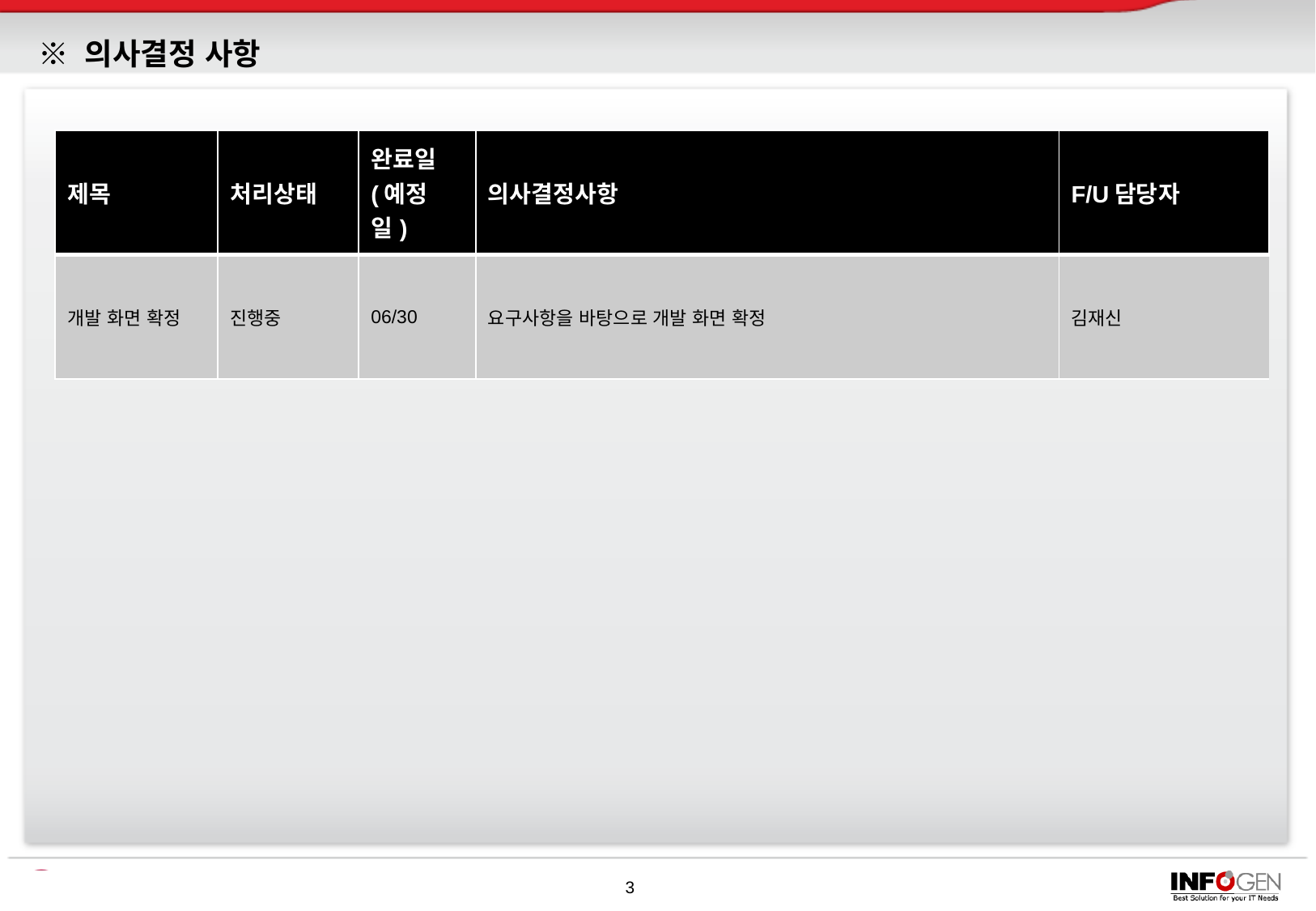

# ※ 의사결정 사항
| 제목 | 처리상태 | 완료일(예정일) | 의사결정사항 | F/U담당자 |
| --- | --- | --- | --- | --- |
| 개발 화면 확정 | 진행중 | 06/30 | 요구사항을 바탕으로 개발 화면 확정 | 김재신 |